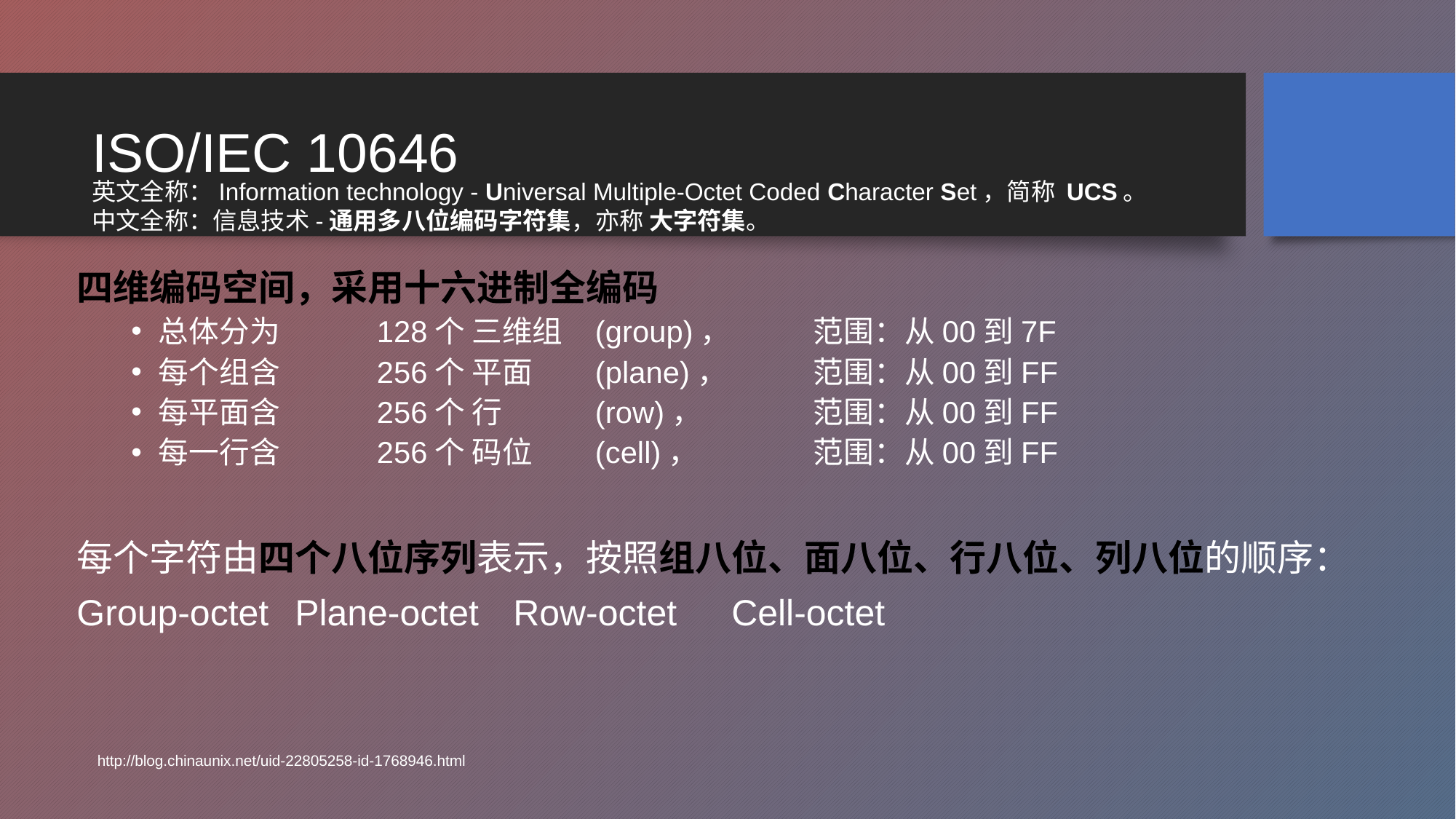

# ISO/IEC 10646
英文全称：Information technology - Universal Multiple-Octet Coded Character Set，简称 UCS。
中文全称：信息技术-通用多八位编码字符集，亦称 大字符集。
四维编码空间，采用十六进制全编码
总体分为	128个 三维组	(group)，	范围：从00到7F
每个组含	256个 平面	(plane)，	范围：从00到FF
每平面含	256个 行	(row)，		范围：从00到FF
每一行含	256个 码位	(cell)，		范围：从00到FF

每个字符由四个八位序列表示，按照组八位、面八位、行八位、列八位的顺序：
Group-octet 	Plane-octet 	Row-octet 	Cell-octet

http://blog.chinaunix.net/uid-22805258-id-1768946.html